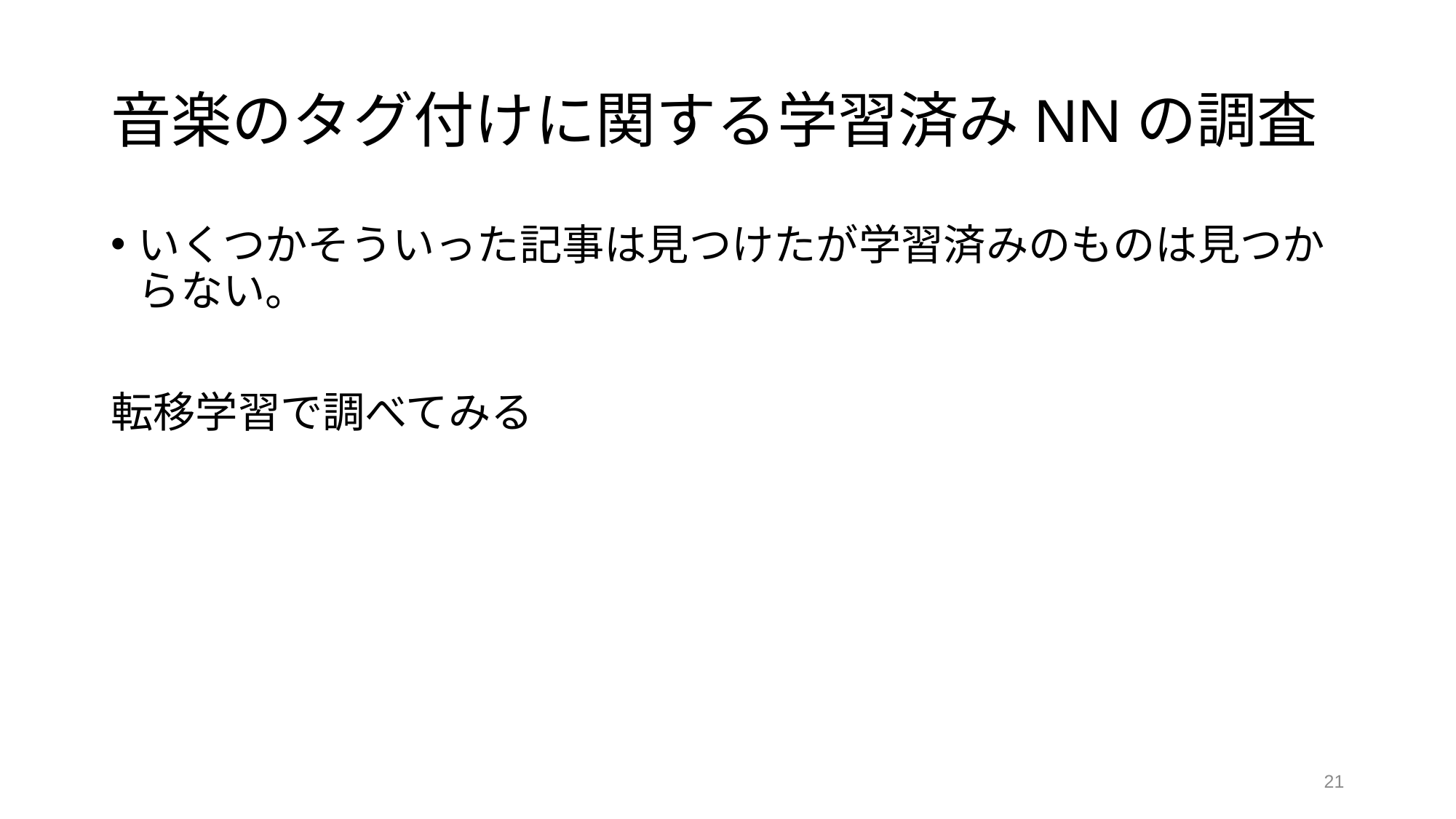

# 音楽のタグ付けに関する学習済みNNの調査
いくつかそういった記事は見つけたが学習済みのものは見つからない。

転移学習で調べてみる
21